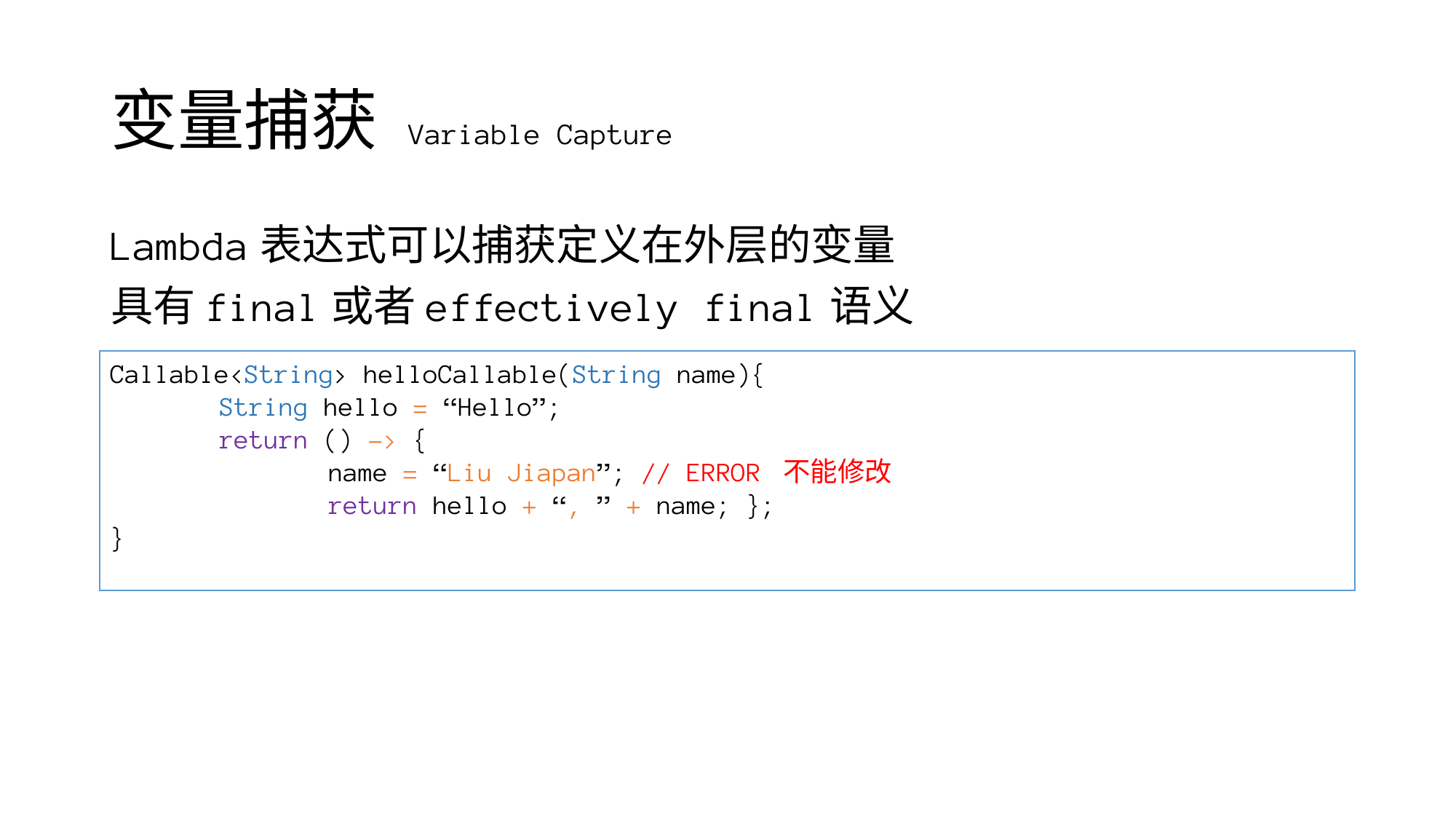

# 变量捕获 Variable Capture
Lambda表达式可以捕获定义在外层的变量
具有final或者effectively final语义
Callable<String> helloCallable(String name){
	String hello = “Hello”;
	return () -> {
		name = “Liu Jiapan”; // ERROR 不能修改
		return hello + “, ” + name; };
}

Callable<String> helloCallable(String name){
	String hello = “Hello”;
	return () -> {
		name = “Liu Jiapan”; // ERROR1 不能修改
		String name = “Liu Jiapan”; // ERROR2 不能重名
		return hello + “, ” + name; };
}